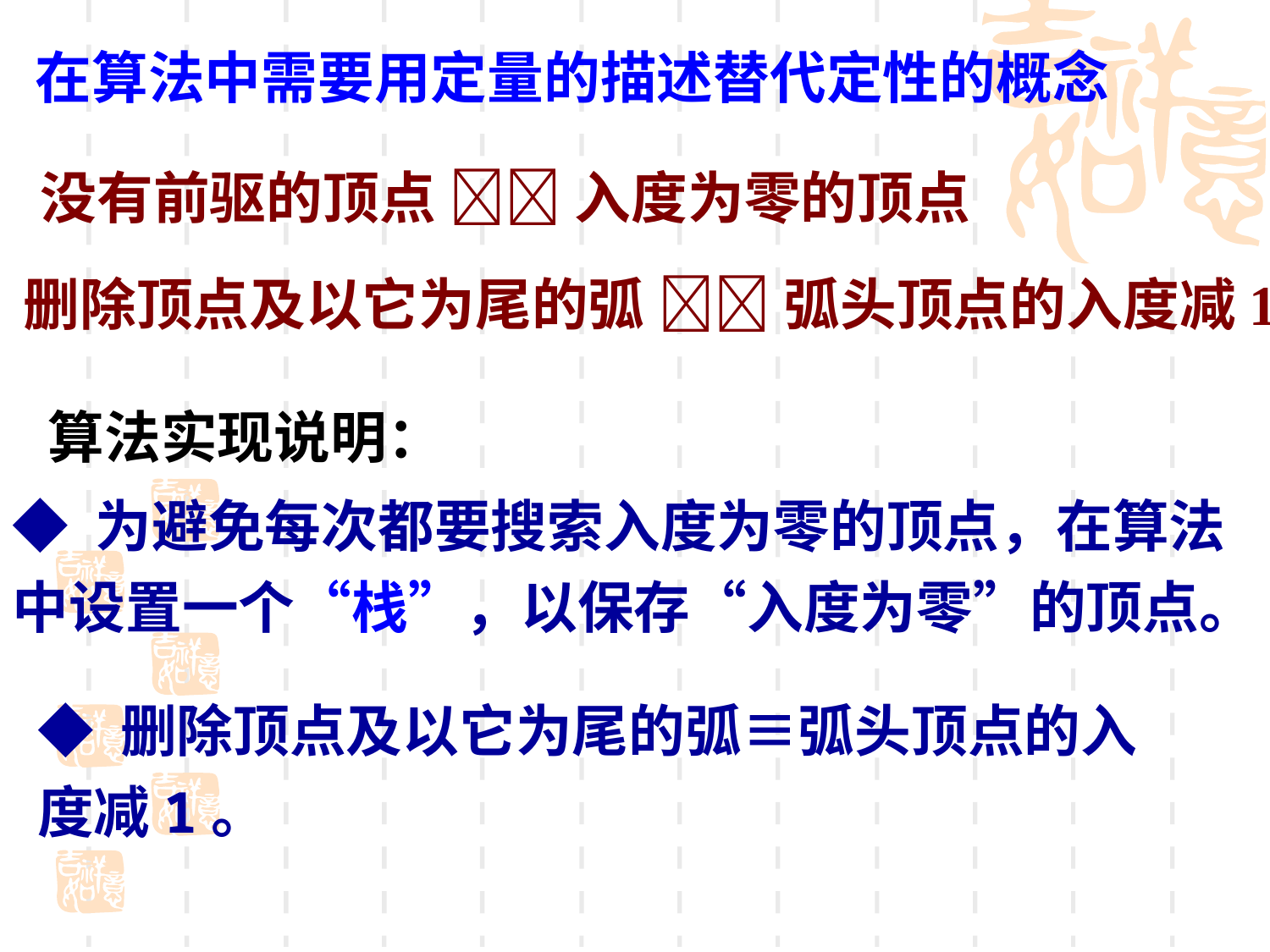

在算法中需要用定量的描述替代定性的概念
   没有前驱的顶点 ≡≡ 入度为零的顶点
删除顶点及以它为尾的弧 ≡≡ 弧头顶点的入度减1
算法实现说明：
◆ 为避免每次都要搜索入度为零的顶点，在算法中设置一个“栈”，以保存“入度为零”的顶点。
◆ 删除顶点及以它为尾的弧≡弧头顶点的入度减1。